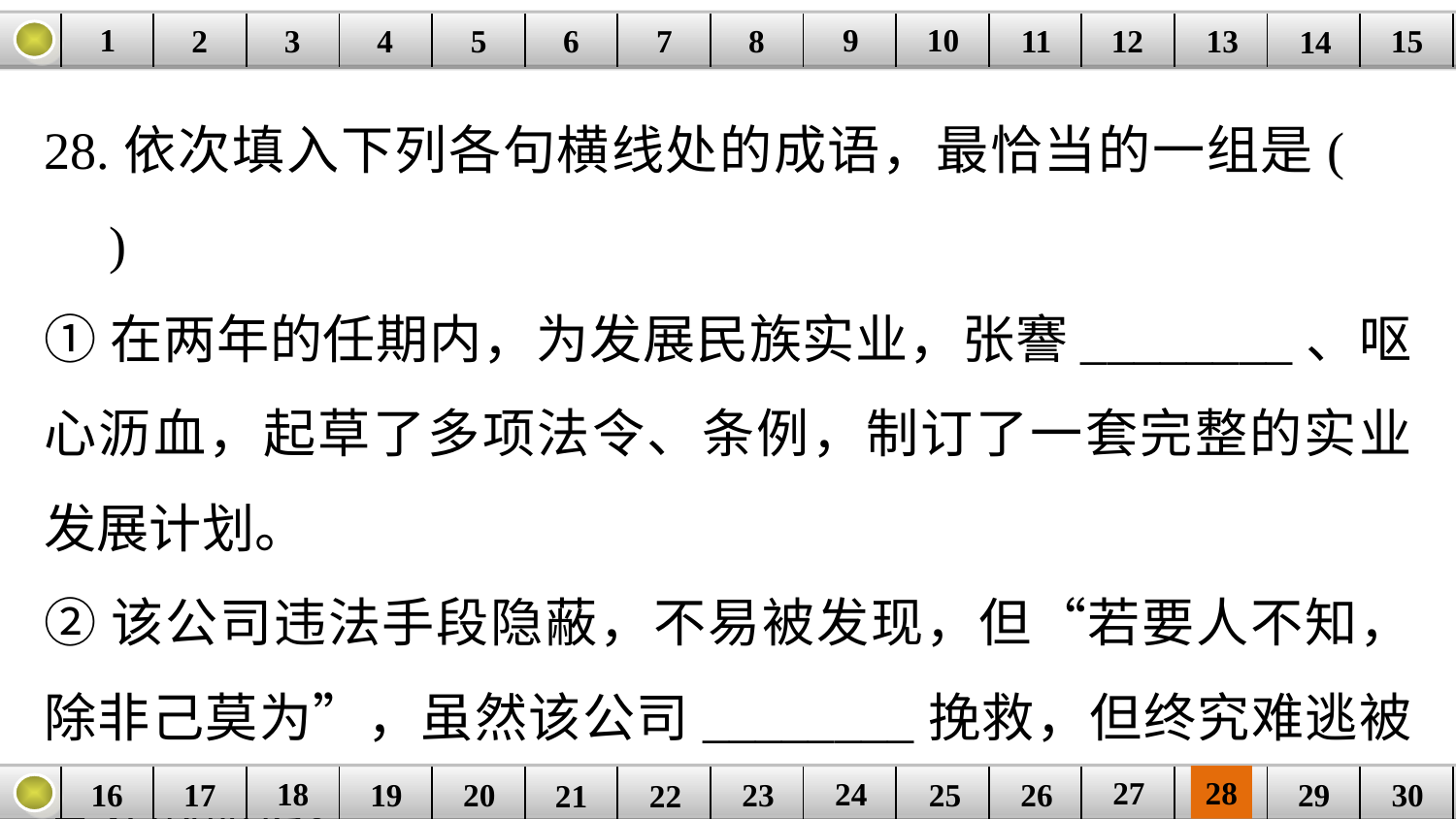

9
10
1
3
4
5
6
8
11
2
12
15
|  |  |  |  |  |  |  |  |  |  |  |  |  |  |  |
| --- | --- | --- | --- | --- | --- | --- | --- | --- | --- | --- | --- | --- | --- | --- |
7
13
14

28.依次填入下列各句横线处的成语，最恰当的一组是(　　)
①在两年的任期内，为发展民族实业，张謇________、呕心沥血，起草了多项法令、条例，制订了一套完整的实业发展计划。
②该公司违法手段隐蔽，不易被发现，但“若要人不知，除非己莫为”，虽然该公司________挽救，但终究难逃被查处的命运。

27
28
18
24
16
25
26
30
|  |  |  |  |  |  |  |  |  |  |  |  |  |  |  |
| --- | --- | --- | --- | --- | --- | --- | --- | --- | --- | --- | --- | --- | --- | --- |
23
17
19
20
29
21
22